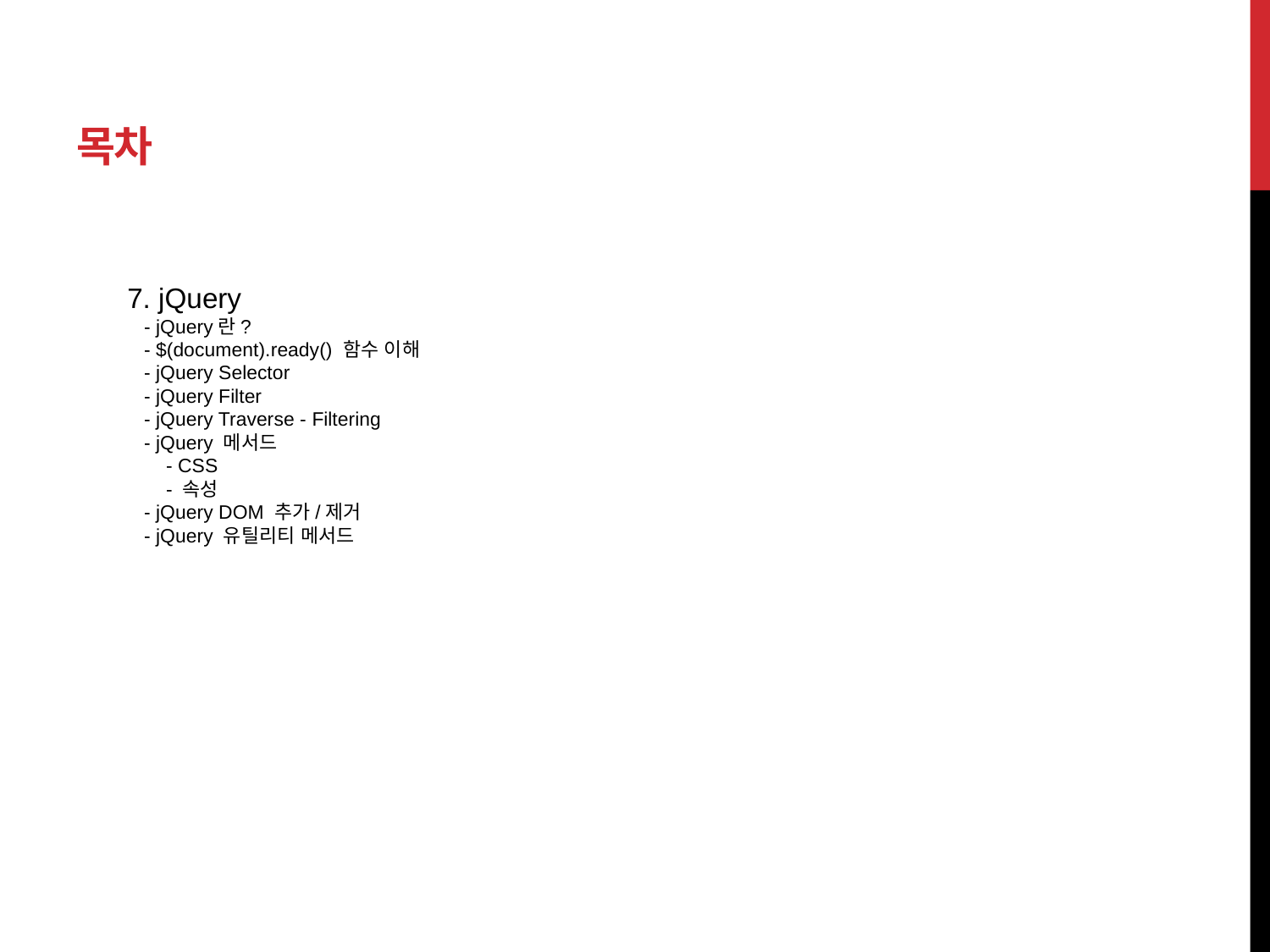

# 목차
7. jQuery
   - jQuery란?
   - $(document).ready() 함수 이해
   - jQuery Selector
   - jQuery Filter
   - jQuery Traverse - Filtering
   - jQuery 메서드
       - CSS
       - 속성
   - jQuery DOM 추가/제거
   - jQuery 유틸리티 메서드